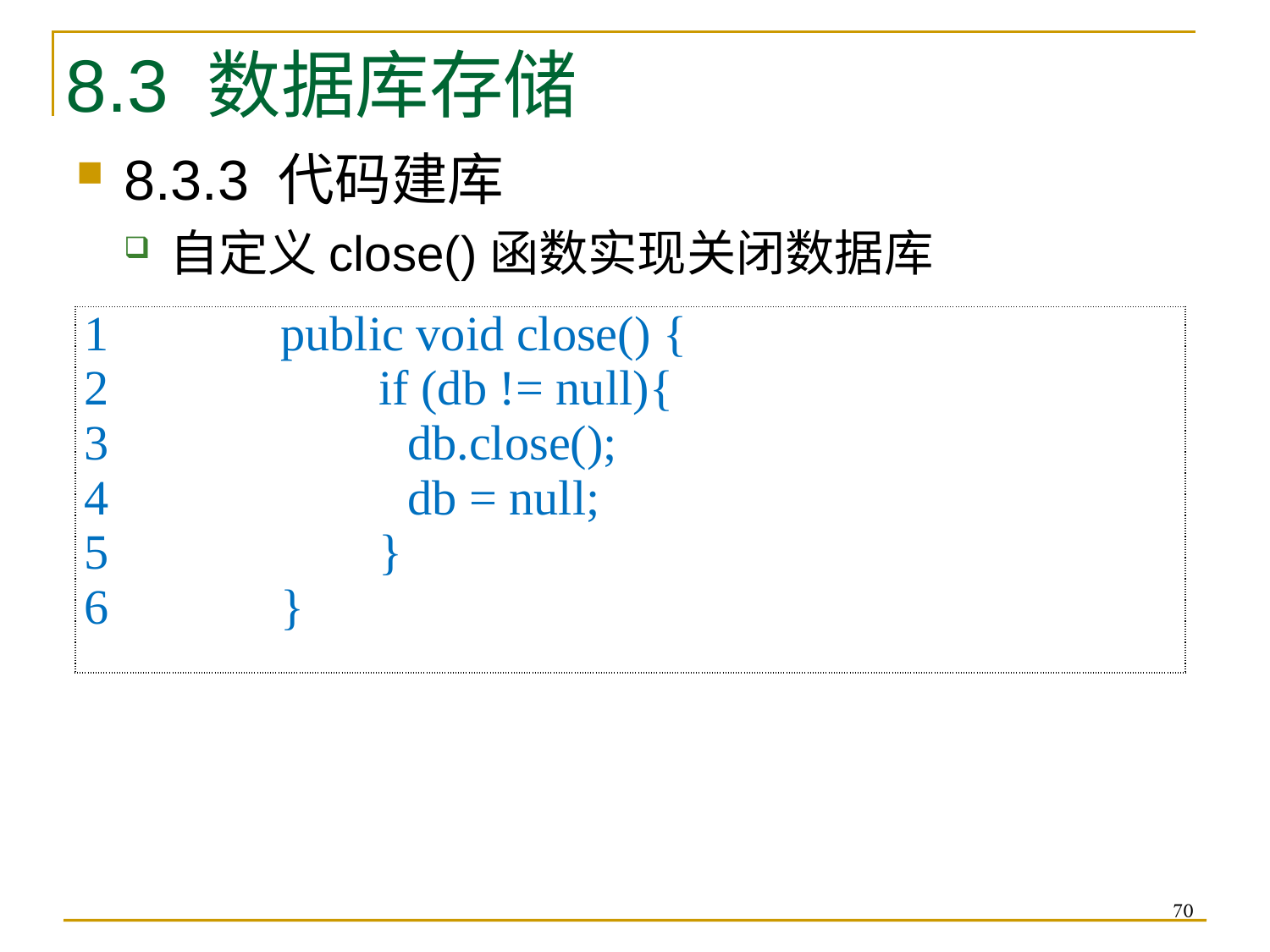

8.3 数据库存储
8.3.3 代码建库
自定义close()函数实现关闭数据库
| 1 public void close() { 2 if (db != null){ 3 db.close(); 4 db = null; 5 } 6 } |
| --- |
70